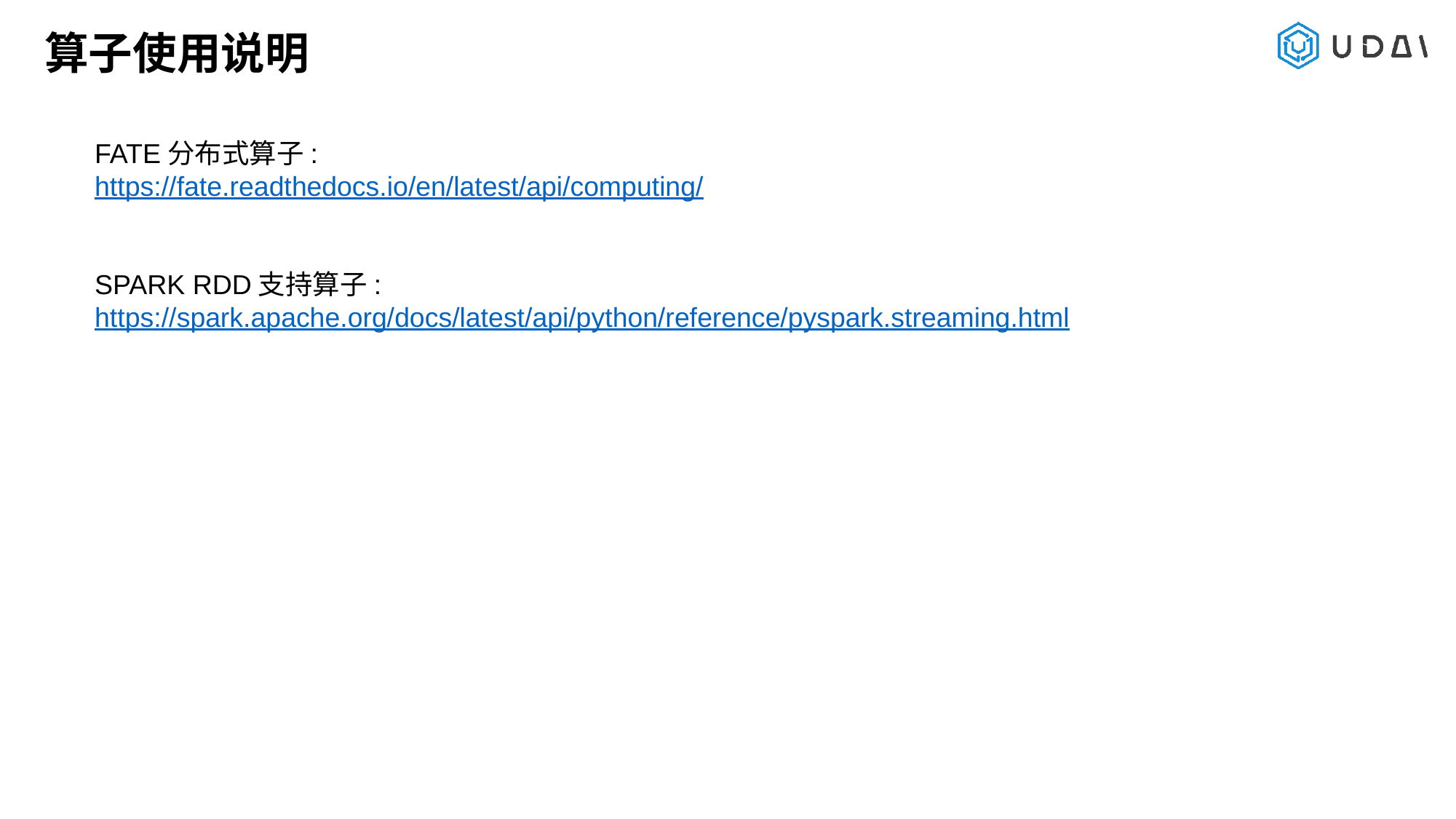

算子使用说明
FATE分布式算子:
https://fate.readthedocs.io/en/latest/api/computing/

SPARK RDD支持算子:
https://spark.apache.org/docs/latest/api/python/reference/pyspark.streaming.html

19